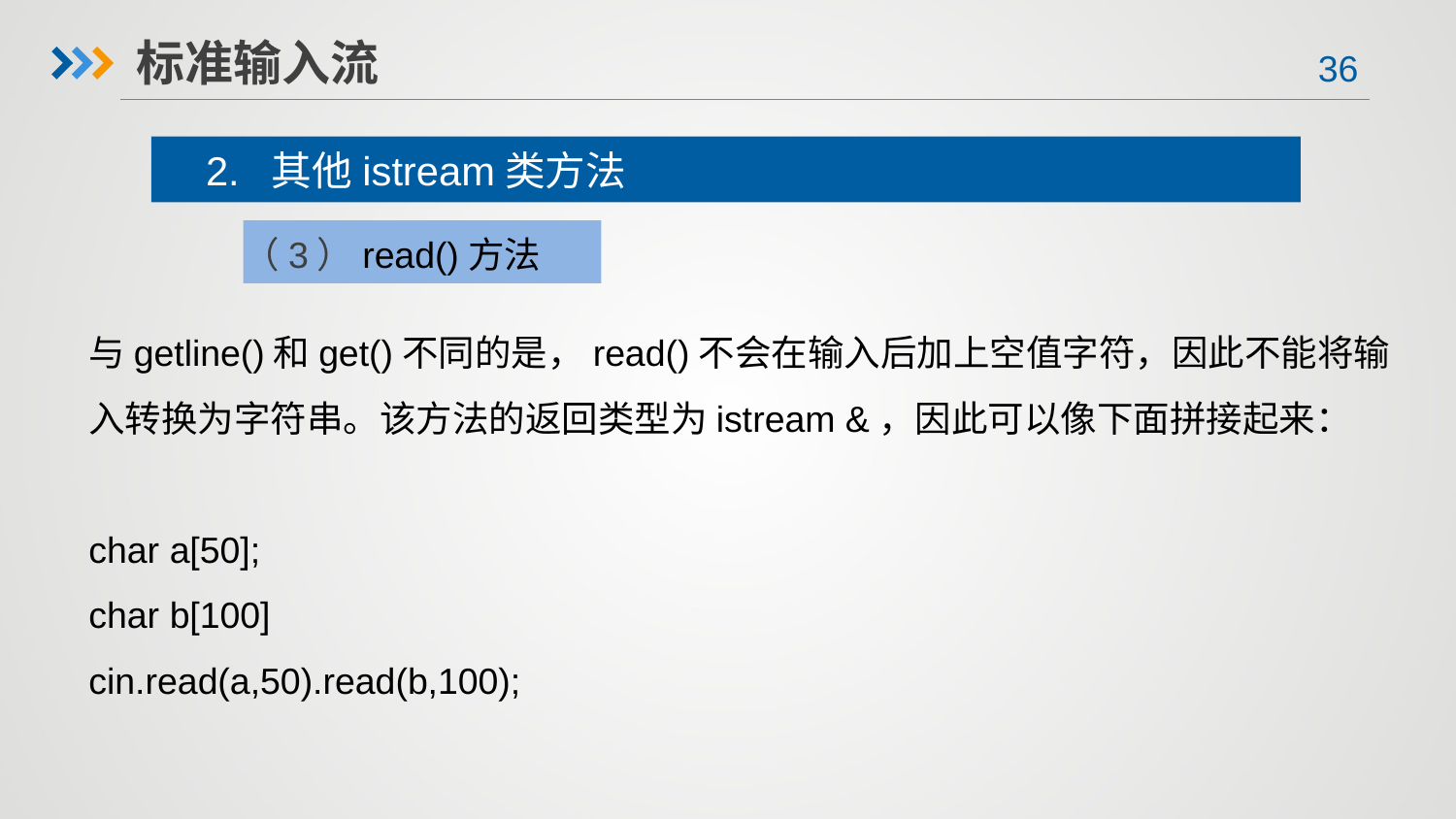

标准输入流

2.  其他istream类方法

（3）read()方法
与getline()和get()不同的是，read()不会在输入后加上空值字符，因此不能将输入转换为字符串。该方法的返回类型为istream &，因此可以像下面拼接起来：

char a[50];
char b[100]
cin.read(a,50).read(b,100);